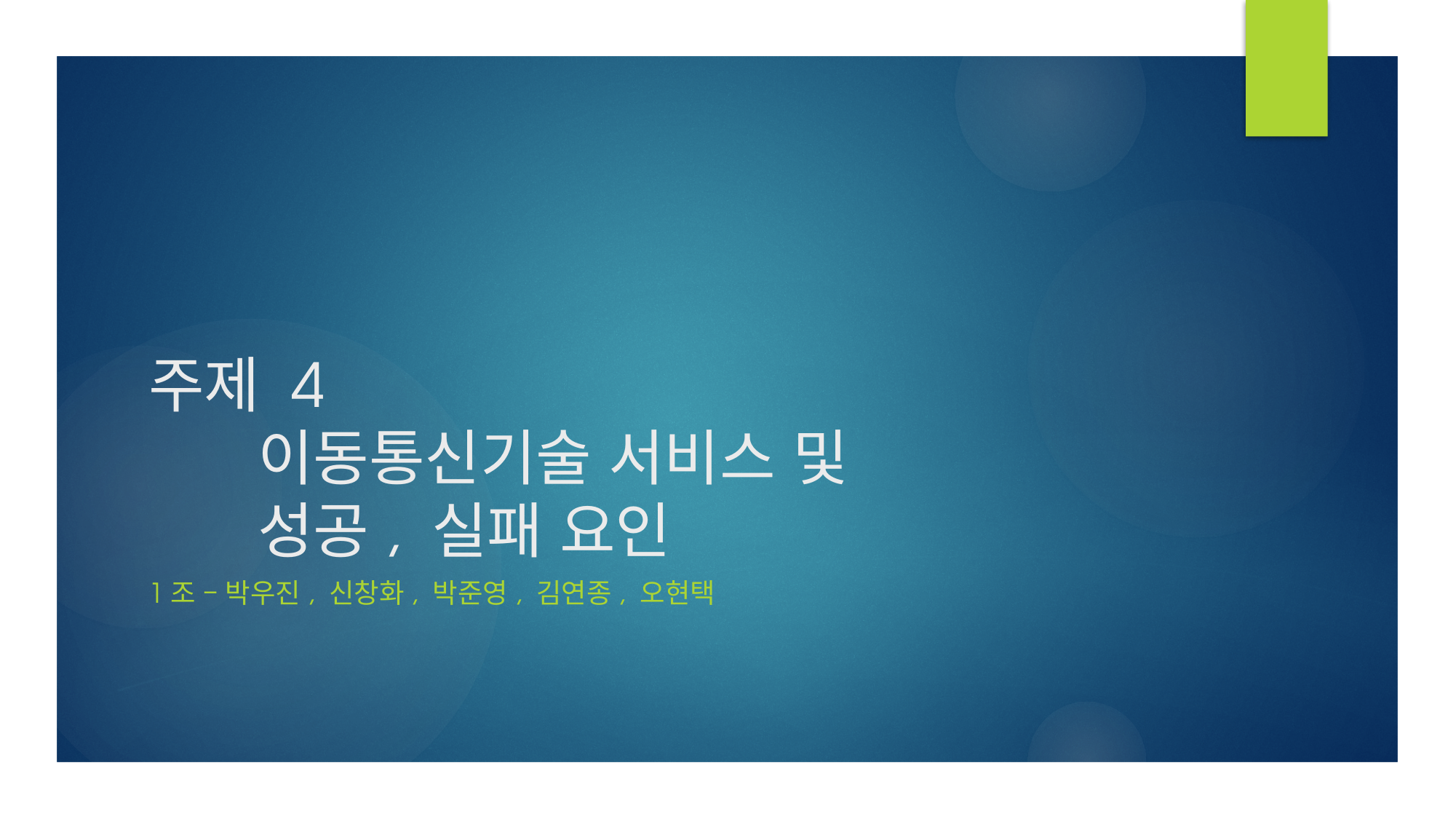

# 주제 4 이동통신기술 서비스 및 성공, 실패 요인
1조 – 박우진, 신창화, 박준영, 김연종, 오현택